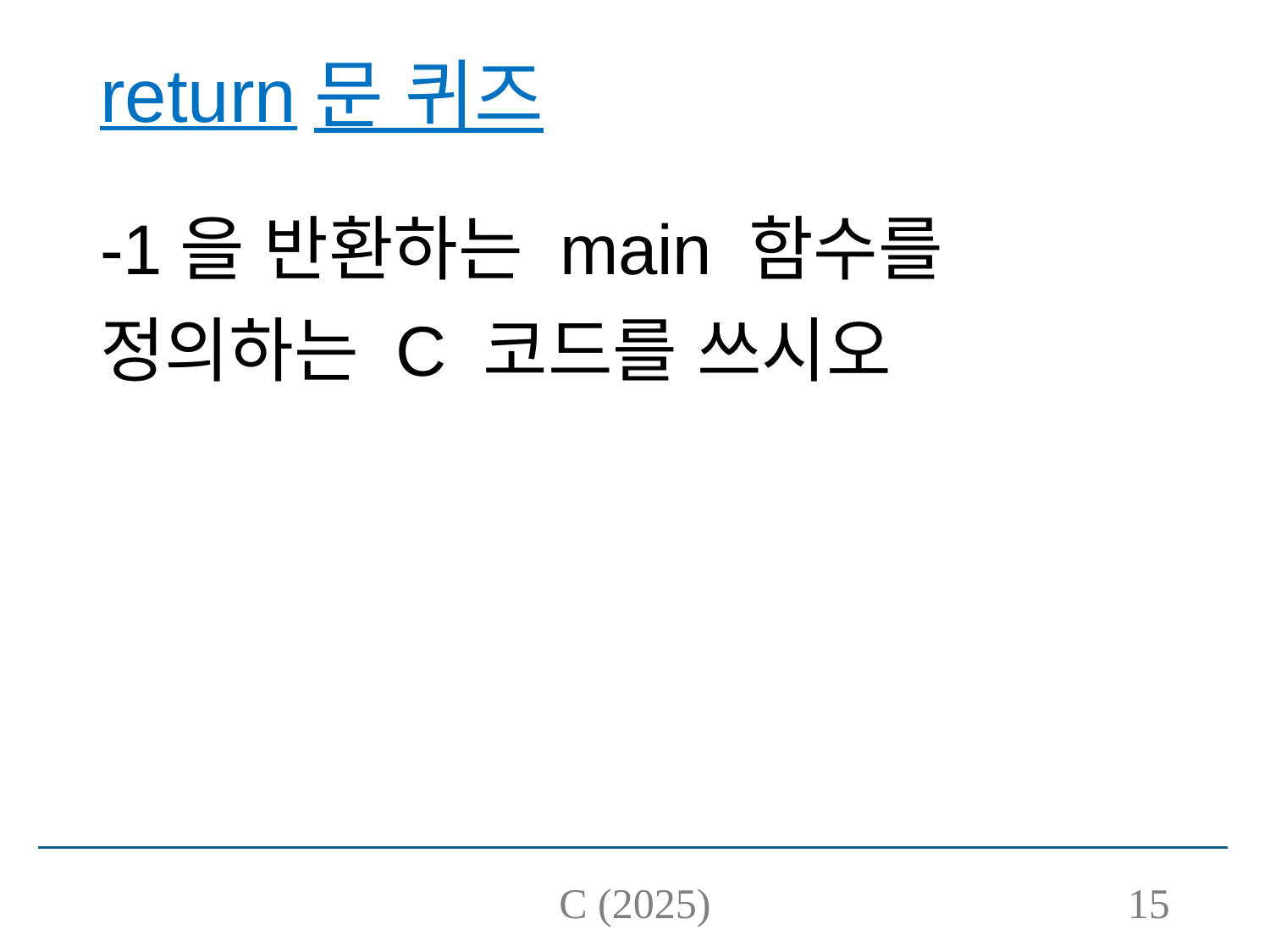

# return문 퀴즈
-1을 반환하는 main 함수를 정의하는 C 코드를 쓰시오

C (2025)
15